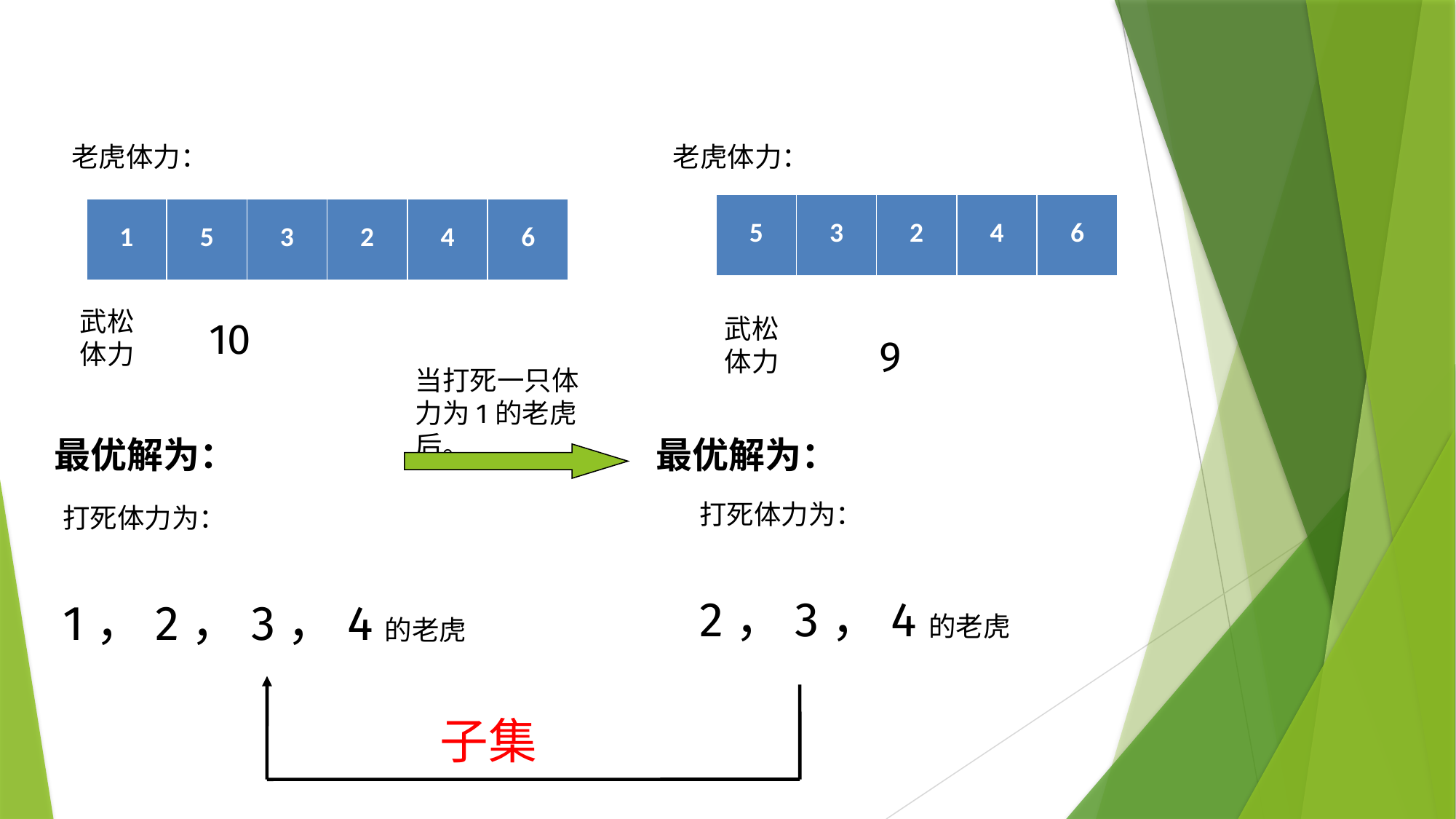

老虎体力：
老虎体力：

| 5 | 3 | 2 | 4 | 6 |
| --- | --- | --- | --- | --- |
| 1 | 5 | 3 | 2 | 4 | 6 |
| --- | --- | --- | --- | --- | --- |
武松体力
10
武松体力
9
当打死一只体力为1的老虎后。
最优解为：
最优解为：

打死体力为：

2，3，4的老虎
打死体力为：

1，2，3，4的老虎

子集